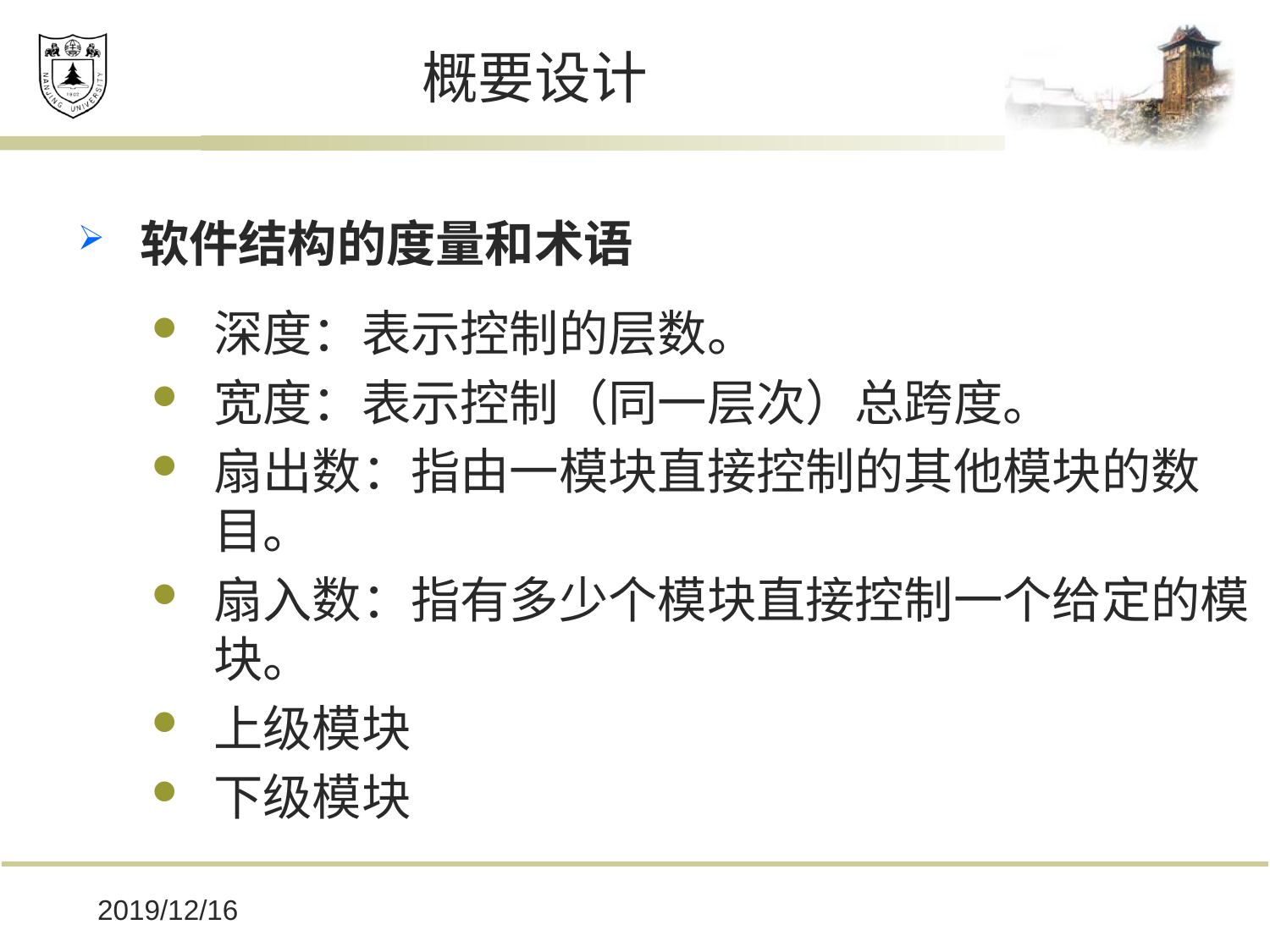

# 概要设计
软件结构的度量和术语
深度：表示控制的层数。
宽度：表示控制（同一层次）总跨度。
扇出数：指由一模块直接控制的其他模块的数目。
扇入数：指有多少个模块直接控制一个给定的模块。
上级模块
下级模块
2019/12/16